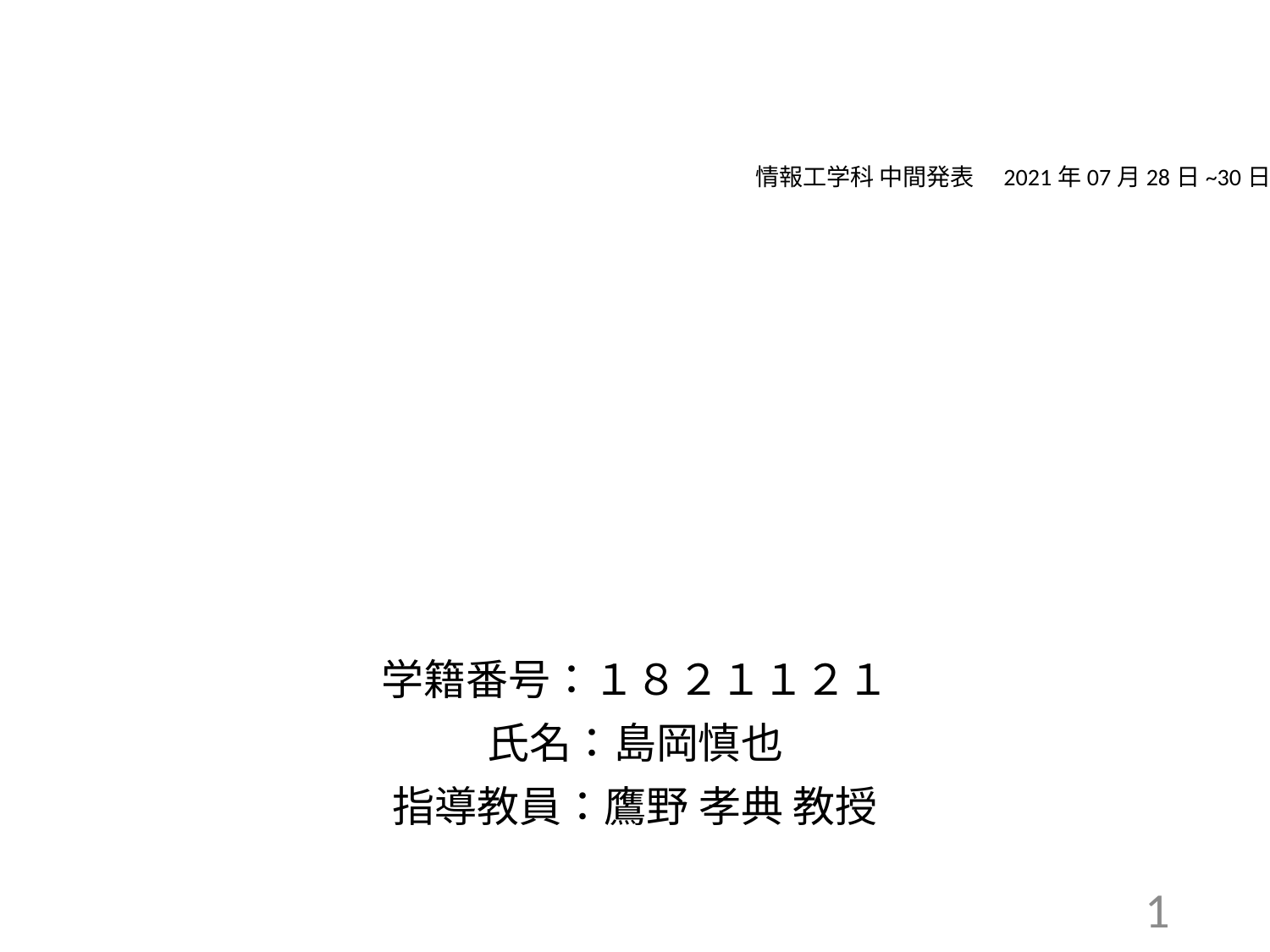

情報工学科 中間発表　2021年07月28日~30日
#
学籍番号：１８２１１２１
氏名：島岡慎也
指導教員：鷹野 孝典 教授

1